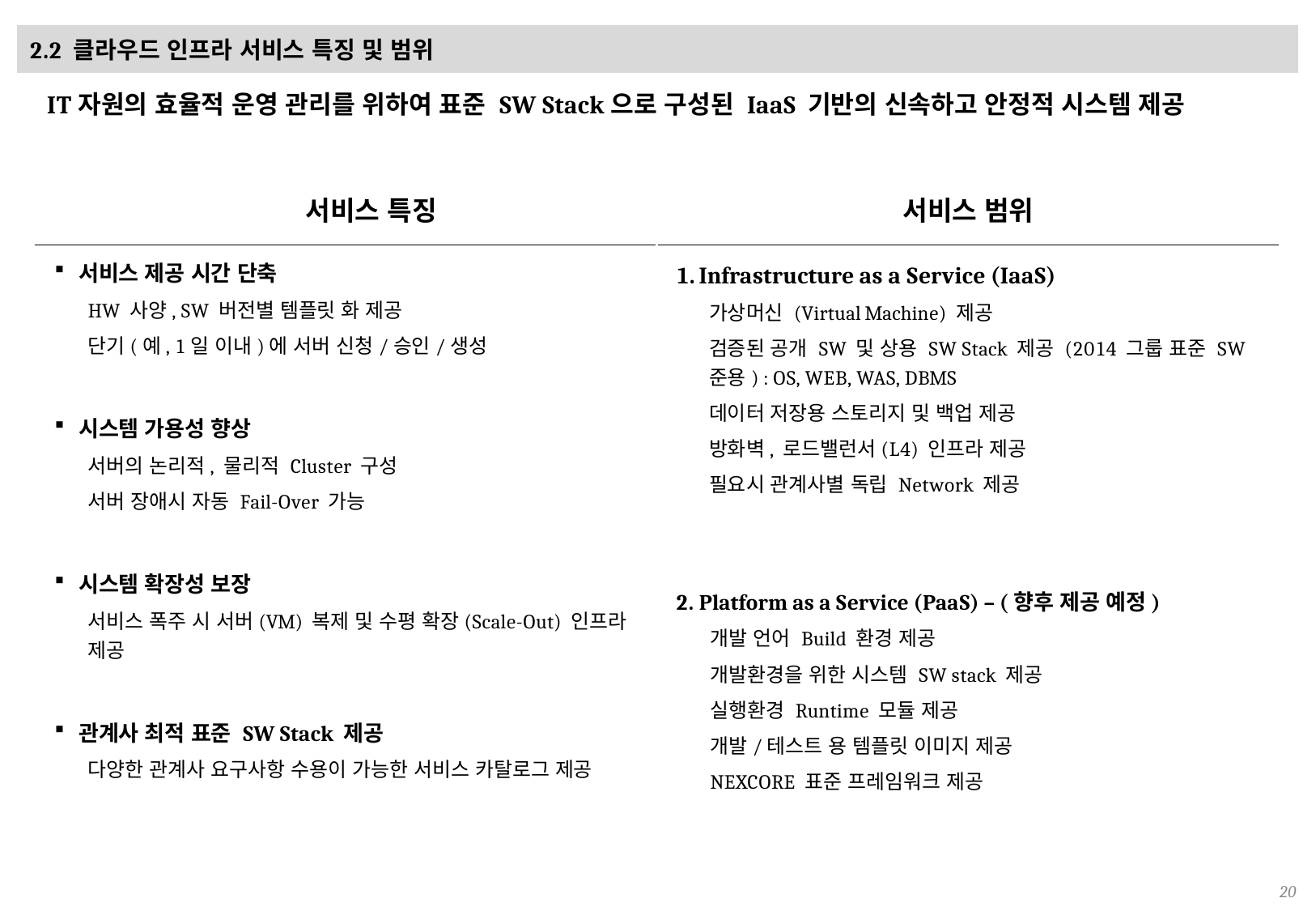

# 2.2 클라우드 인프라 서비스 특징 및 범위
IT자원의 효율적 운영 관리를 위하여 표준 SW Stack으로 구성된 IaaS 기반의 신속하고 안정적 시스템 제공
서비스 특징
서비스 범위
서비스 제공 시간 단축
HW 사양, SW 버전별 템플릿 화 제공
단기(예, 1일 이내)에 서버 신청/승인/생성
Infrastructure as a Service (IaaS)
가상머신 (Virtual Machine) 제공
검증된 공개 SW 및 상용 SW Stack 제공 (2014 그룹 표준 SW 준용) : OS, WEB, WAS, DBMS
데이터 저장용 스토리지 및 백업 제공
방화벽, 로드밸런서(L4) 인프라 제공
필요시 관계사별 독립 Network 제공
시스템 가용성 향상
서버의 논리적, 물리적 Cluster 구성
서버 장애시 자동 Fail-Over 가능
시스템 확장성 보장
서비스 폭주 시 서버(VM) 복제 및 수평 확장(Scale-Out) 인프라 제공
Platform as a Service (PaaS) – (향후 제공 예정)
개발 언어 Build 환경 제공
개발환경을 위한 시스템 SW stack 제공
실행환경 Runtime 모듈 제공
개발/테스트 용 템플릿 이미지 제공
NEXCORE 표준 프레임워크 제공
관계사 최적 표준 SW Stack 제공
다양한 관계사 요구사항 수용이 가능한 서비스 카탈로그 제공